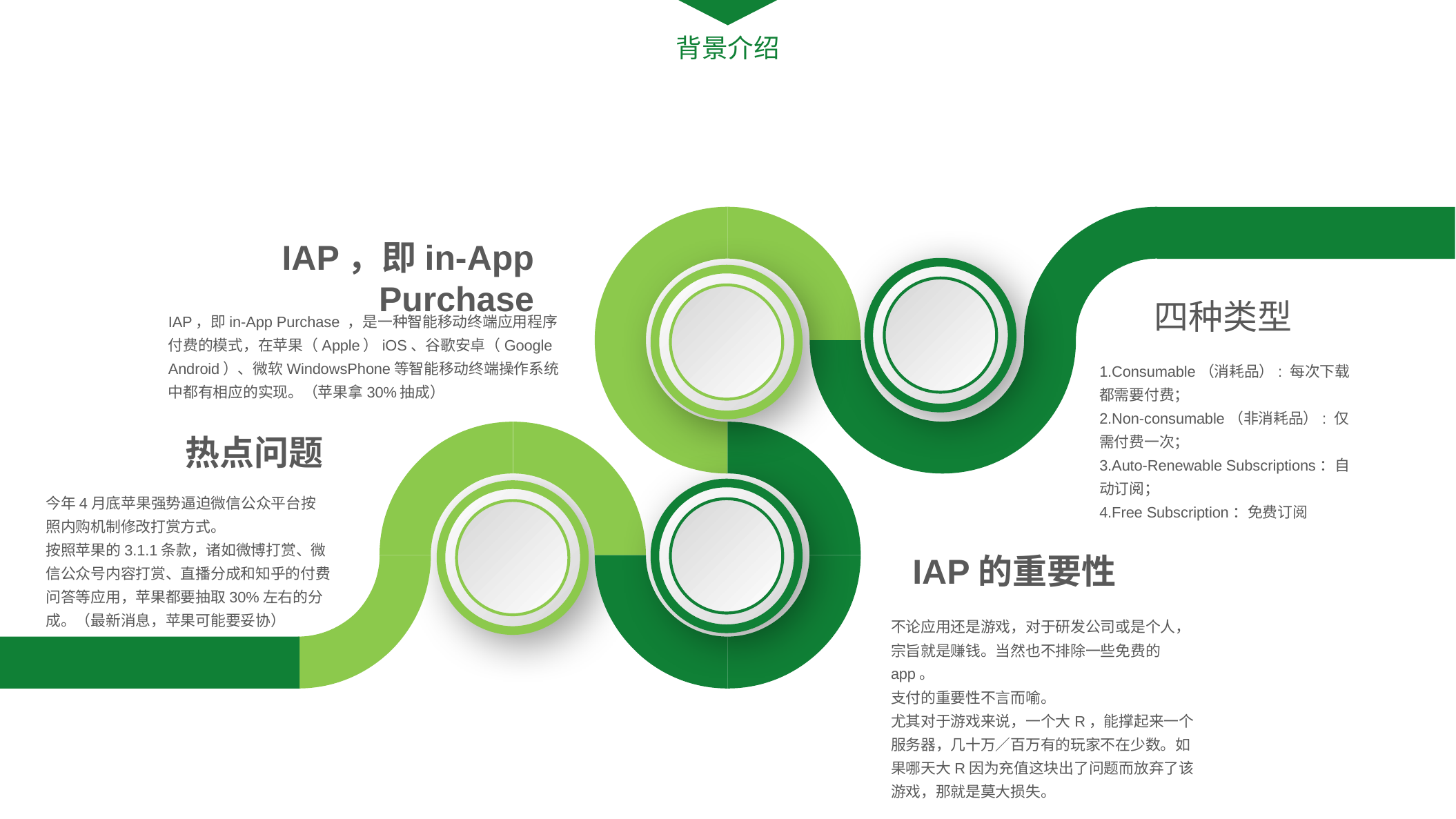

背景介绍

 IAP，即in-App Purchase

四种类型
IAP，即in-App Purchase ，是一种智能移动终端应用程序付费的模式，在苹果（Apple）iOS、谷歌安卓（Google Android）、微软WindowsPhone等智能移动终端操作系统中都有相应的实现。（苹果拿30%抽成）

1.Consumable（消耗品）: 每次下载都需要付费；
2.Non-consumable（非消耗品）: 仅需付费一次；
3.Auto-Renewable Subscriptions：自动订阅；
4.Free Subscription：免费订阅

 热点问题
今年4月底苹果强势逼迫微信公众平台按照内购机制修改打赏方式。
按照苹果的3.1.1条款，诸如微博打赏、微信公众号内容打赏、直播分成和知乎的付费问答等应用，苹果都要抽取30%左右的分成。（最新消息，苹果可能要妥协）

IAP的重要性

不论应用还是游戏，对于研发公司或是个人，宗旨就是赚钱。当然也不排除一些免费的app。
支付的重要性不言而喻。
尤其对于游戏来说，一个大R，能撑起来一个服务器，几十万／百万有的玩家不在少数。如果哪天大R因为充值这块出了问题而放弃了该游戏，那就是莫大损失。